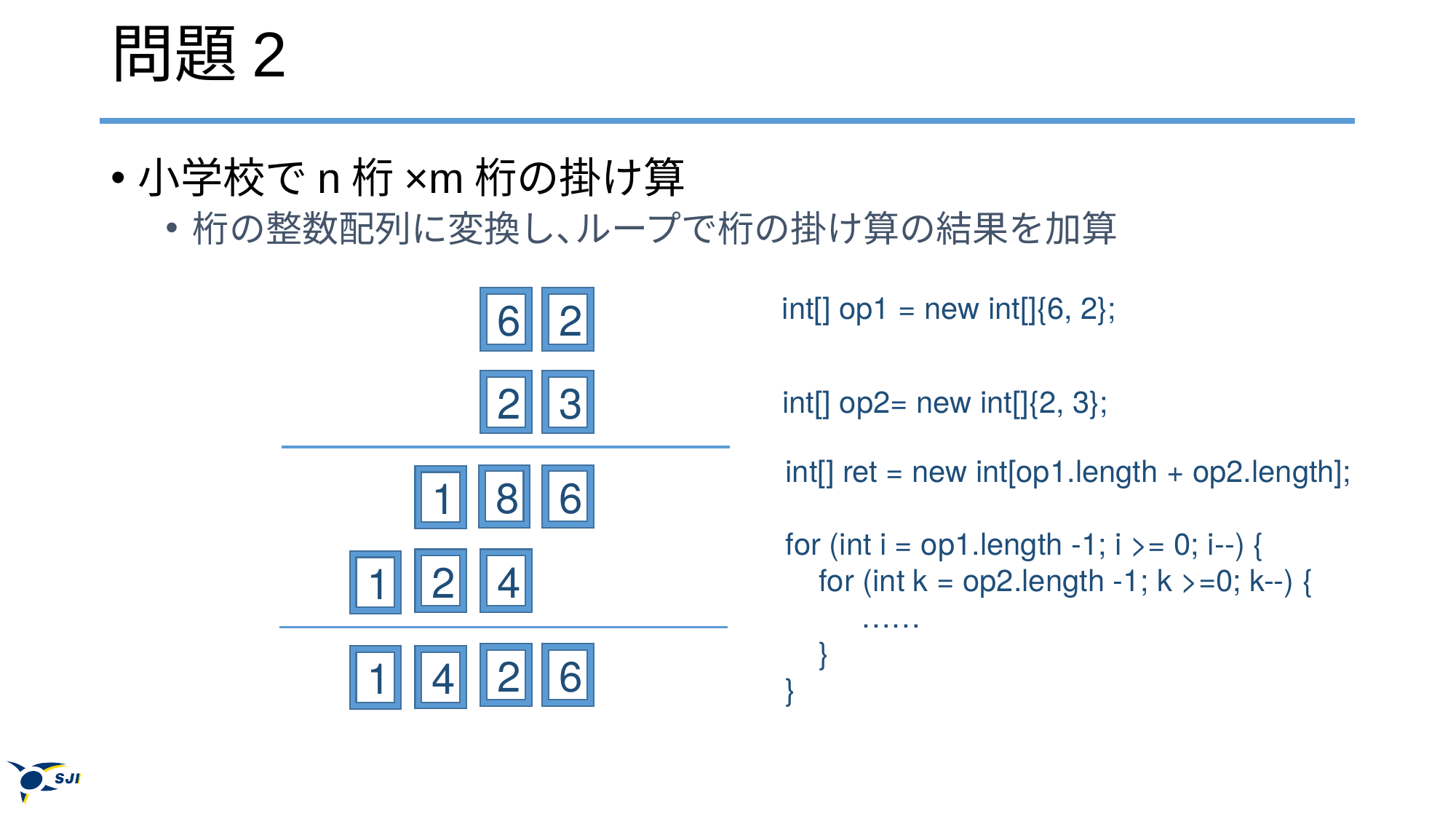

# 問題2
小学校でn桁×m桁の掛け算
桁の整数配列に変換し､ループで桁の掛け算の結果を加算
int[] op1 = new int[]{6, 2};
6
2
2
3
int[] op2= new int[]{2, 3};
int[] ret = new int[op1.length + op2.length];

for (int i = op1.length -1; i >= 0; i--) {
    for (int k = op2.length -1; k >=0; k--) {
         ……
    }
}
8
6
1
2
4
1
2
6
4
1